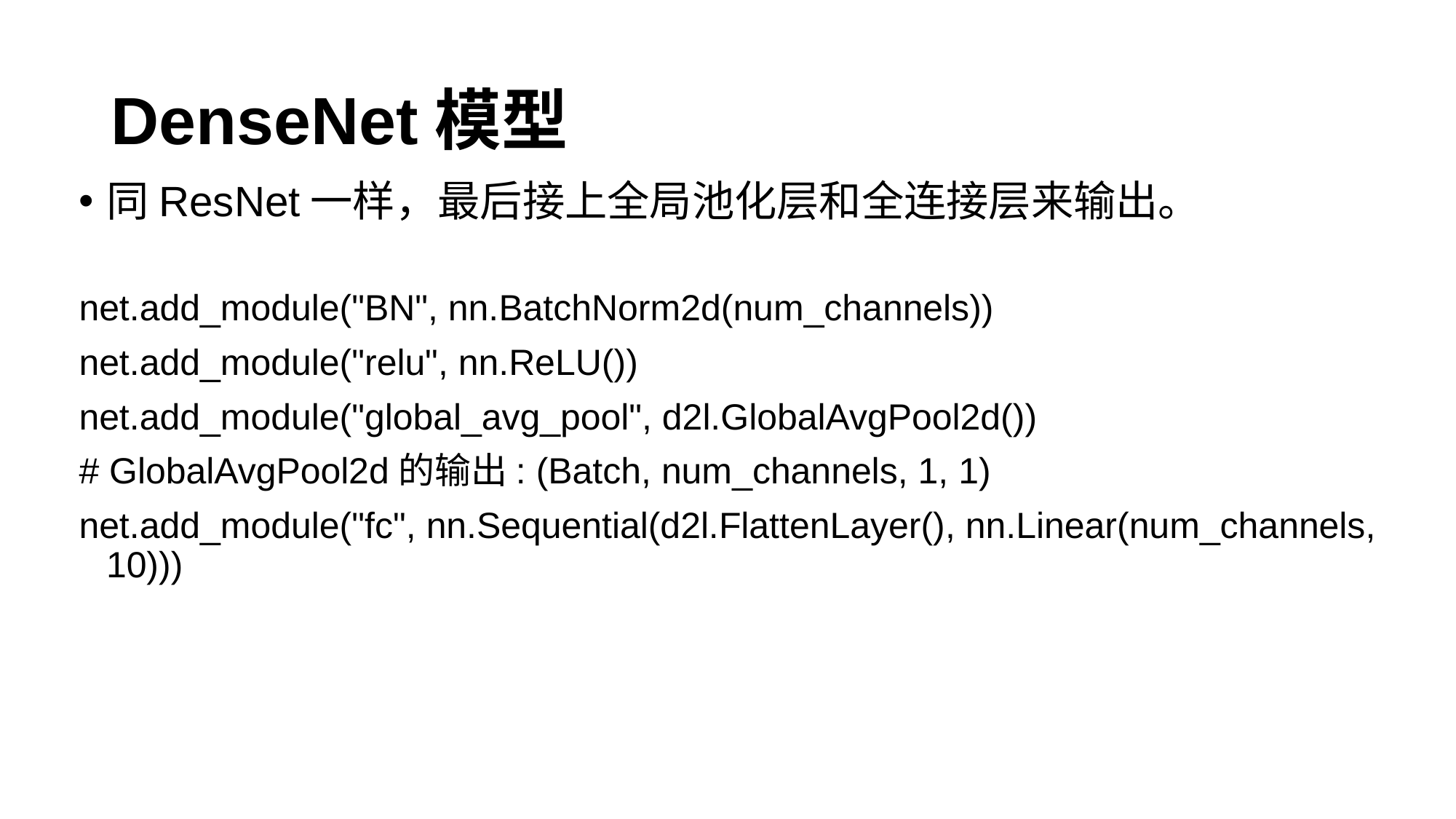

# DenseNet模型
同ResNet一样，最后接上全局池化层和全连接层来输出。

net.add_module("BN", nn.BatchNorm2d(num_channels))
net.add_module("relu", nn.ReLU())
net.add_module("global_avg_pool", d2l.GlobalAvgPool2d())
# GlobalAvgPool2d的输出: (Batch, num_channels, 1, 1)
net.add_module("fc", nn.Sequential(d2l.FlattenLayer(), nn.Linear(num_channels, 10)))